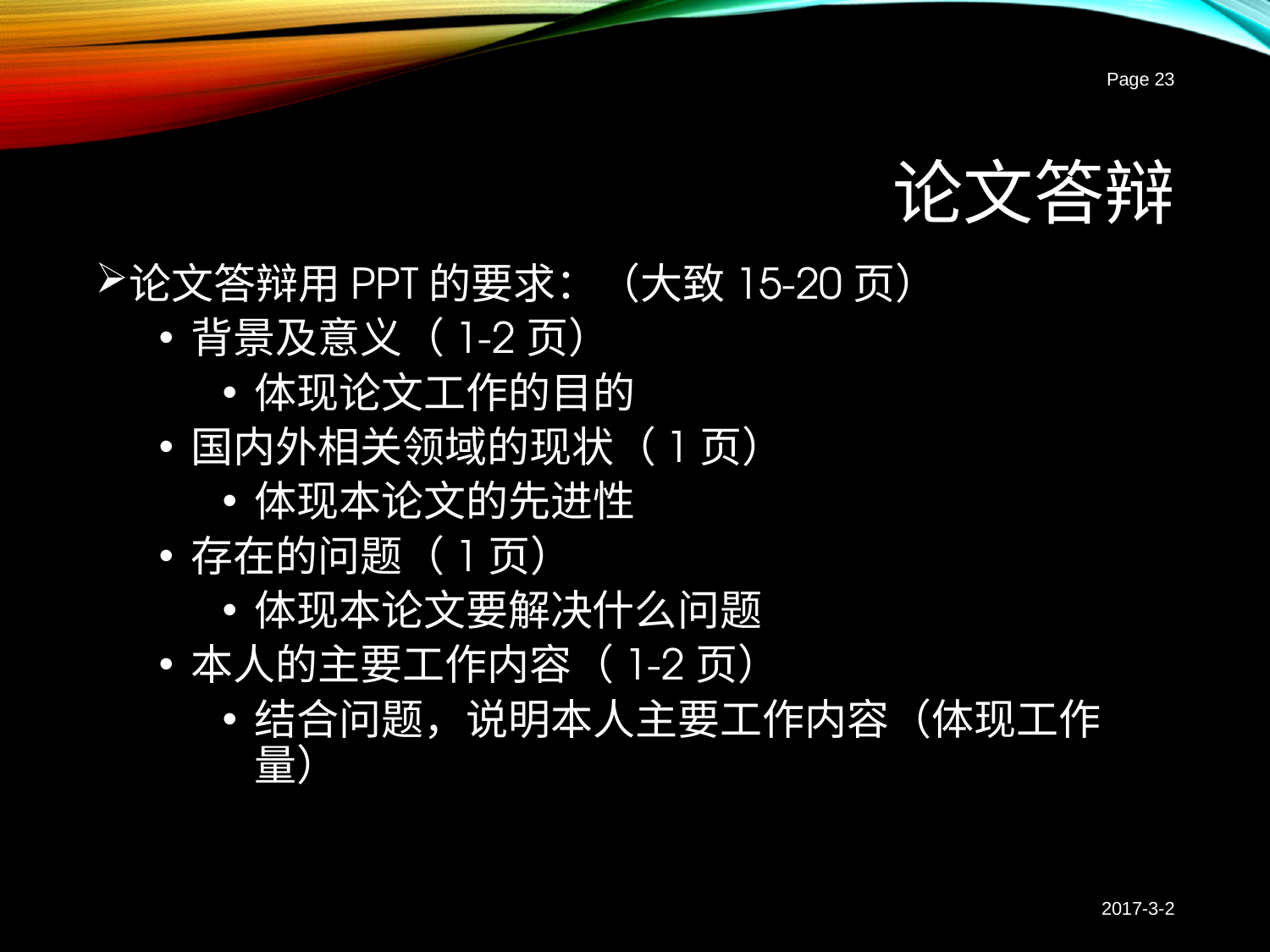

Page 23
# 论文答辩
论文答辩用PPT的要求：（大致15-20页）
背景及意义（1-2页）
体现论文工作的目的
国内外相关领域的现状（1页）
体现本论文的先进性
存在的问题（1页）
体现本论文要解决什么问题
本人的主要工作内容（1-2页）
结合问题，说明本人主要工作内容（体现工作量）
2017-3-2